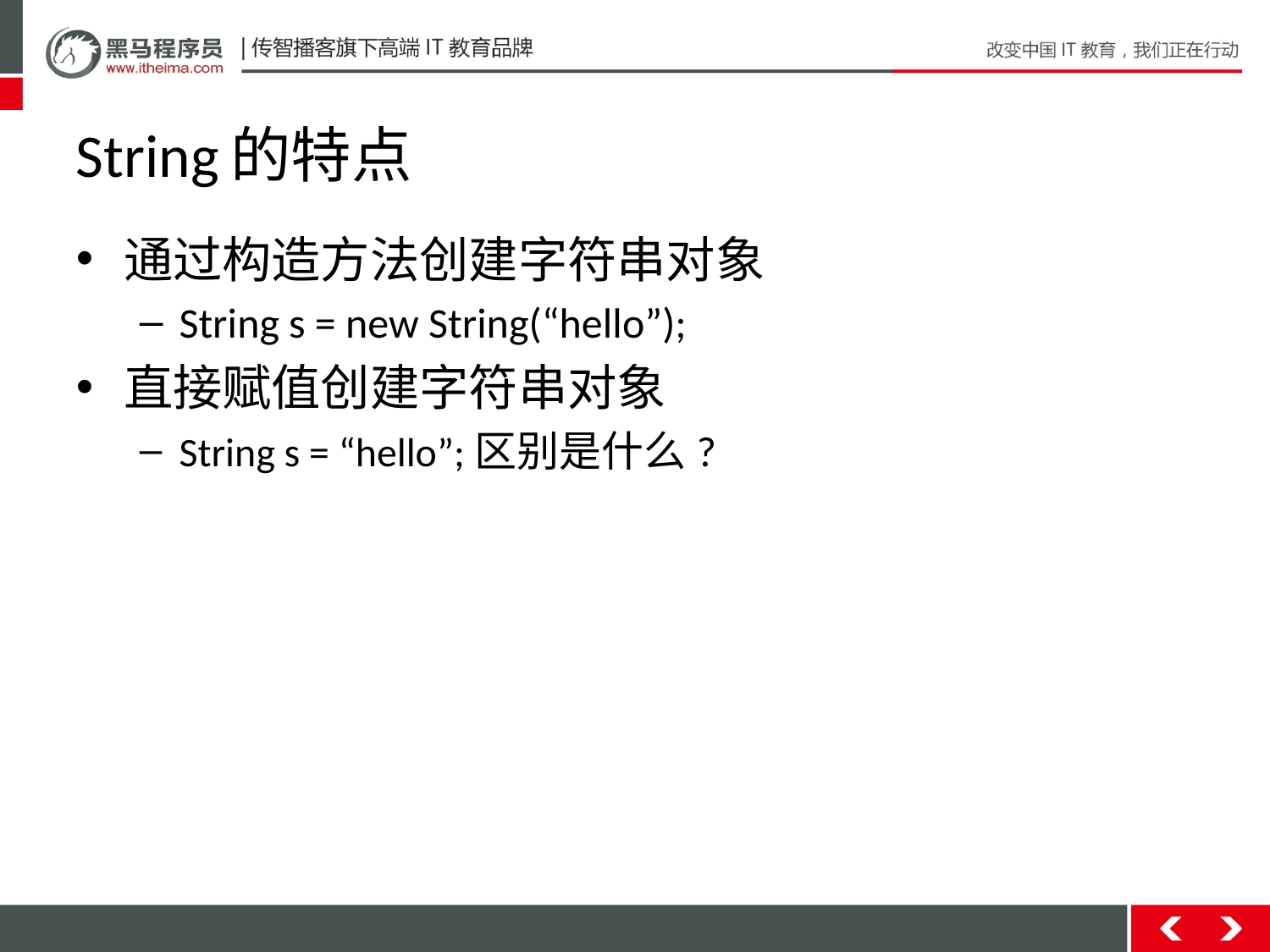

# String的特点
通过构造方法创建字符串对象
String s = new String(“hello”);
直接赋值创建字符串对象
String s = “hello”;区别是什么?